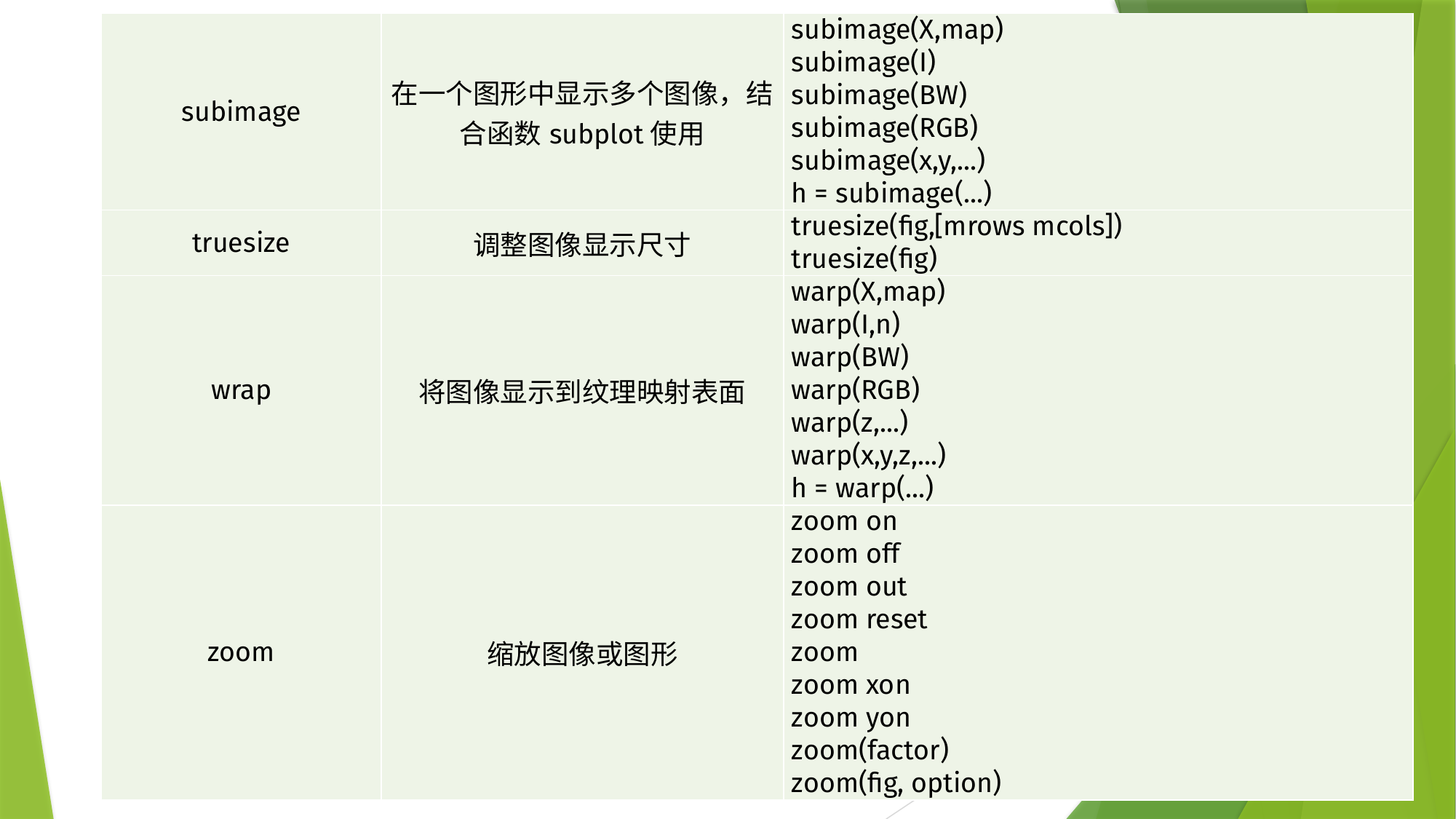

| subimage | 在一个图形中显示多个图像，结合函数subplot使用 | subimage(X,map) subimage(I) subimage(BW) subimage(RGB) subimage(x,y,...) h = subimage(...) |
| --- | --- | --- |
| truesize | 调整图像显示尺寸 | truesize(fig,[mrows mcols]) truesize(fig) |
| wrap | 将图像显示到纹理映射表面 | warp(X,map) warp(I,n) warp(BW) warp(RGB) warp(z,...) warp(x,y,z,...) h = warp(...) |
| zoom | 缩放图像或图形 | zoom on zoom off zoom out zoom reset zoom zoom xon zoom yon zoom(factor) zoom(fig, option) |
#